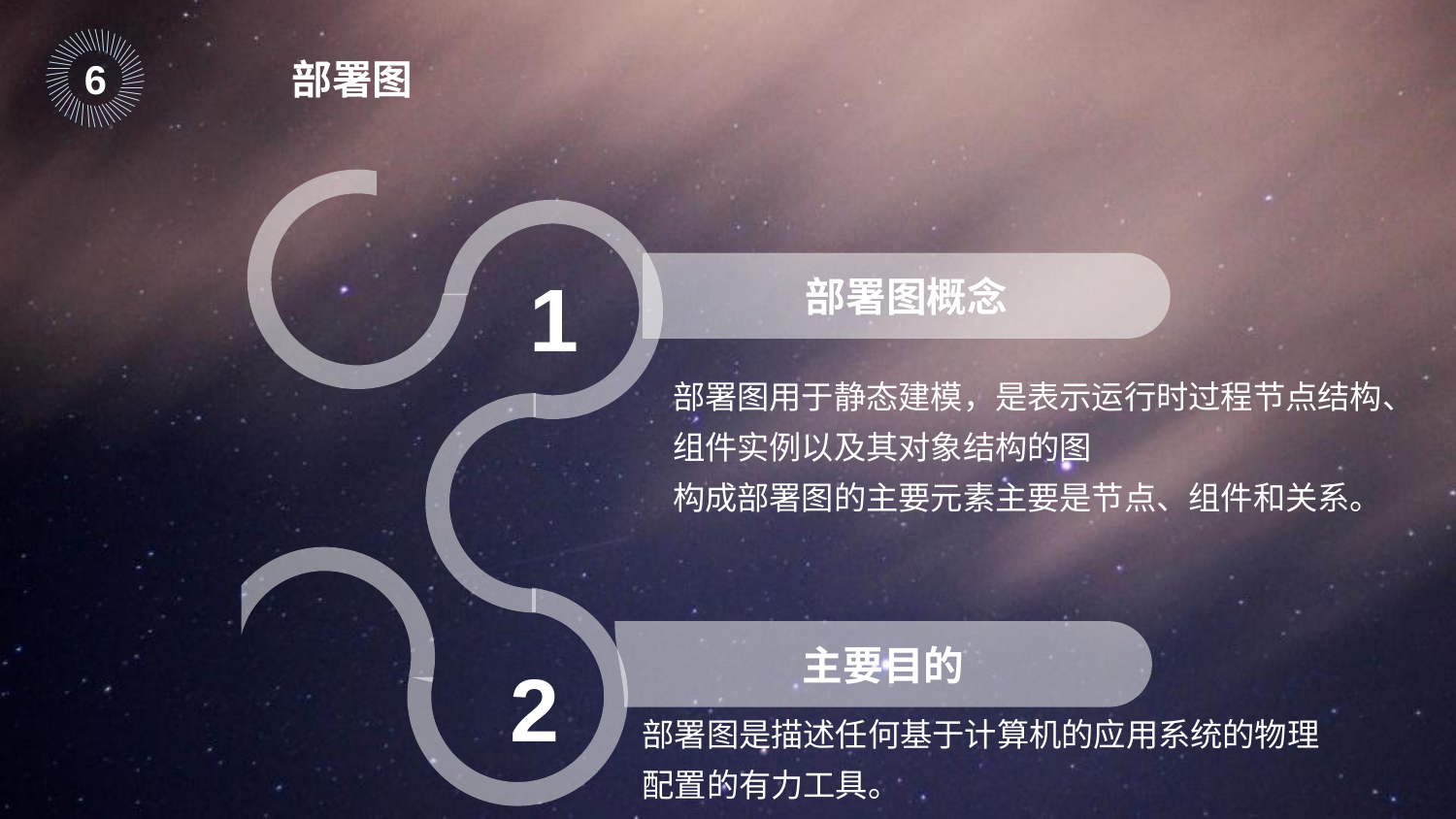

｜
｜
｜
｜
｜
｜
｜
｜
｜
｜
｜
｜
｜
｜
｜
｜
｜
｜
｜
｜
｜
｜
｜
｜
｜
｜
｜
｜
｜
｜
｜
｜
｜
｜
｜
｜
｜
｜
｜
｜
｜
｜
｜
｜
｜
｜
6
部署图

部署图概念
1
部署图用于静态建模，是表示运行时过程节点结构、组件实例以及其对象结构的图
构成部署图的主要元素主要是节点、组件和关系。

主要目的
2
部署图是描述任何基于计算机的应用系统的物理配置的有力工具。